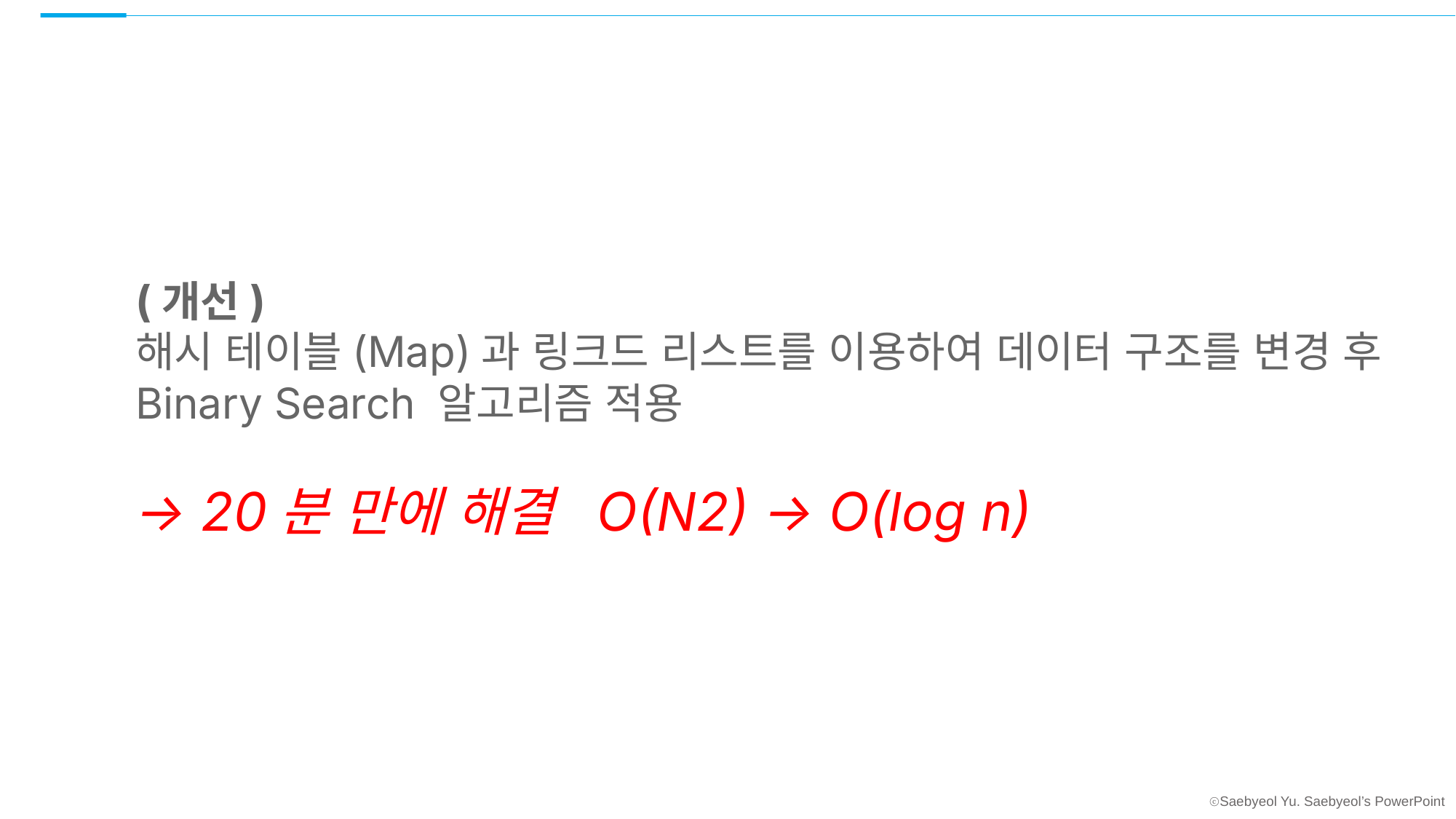

(개선)
해시 테이블(Map)과 링크드 리스트를 이용하여 데이터 구조를 변경 후
Binary Search 알고리즘 적용
→ 20분 만에 해결  O(N2) -> O(log n)